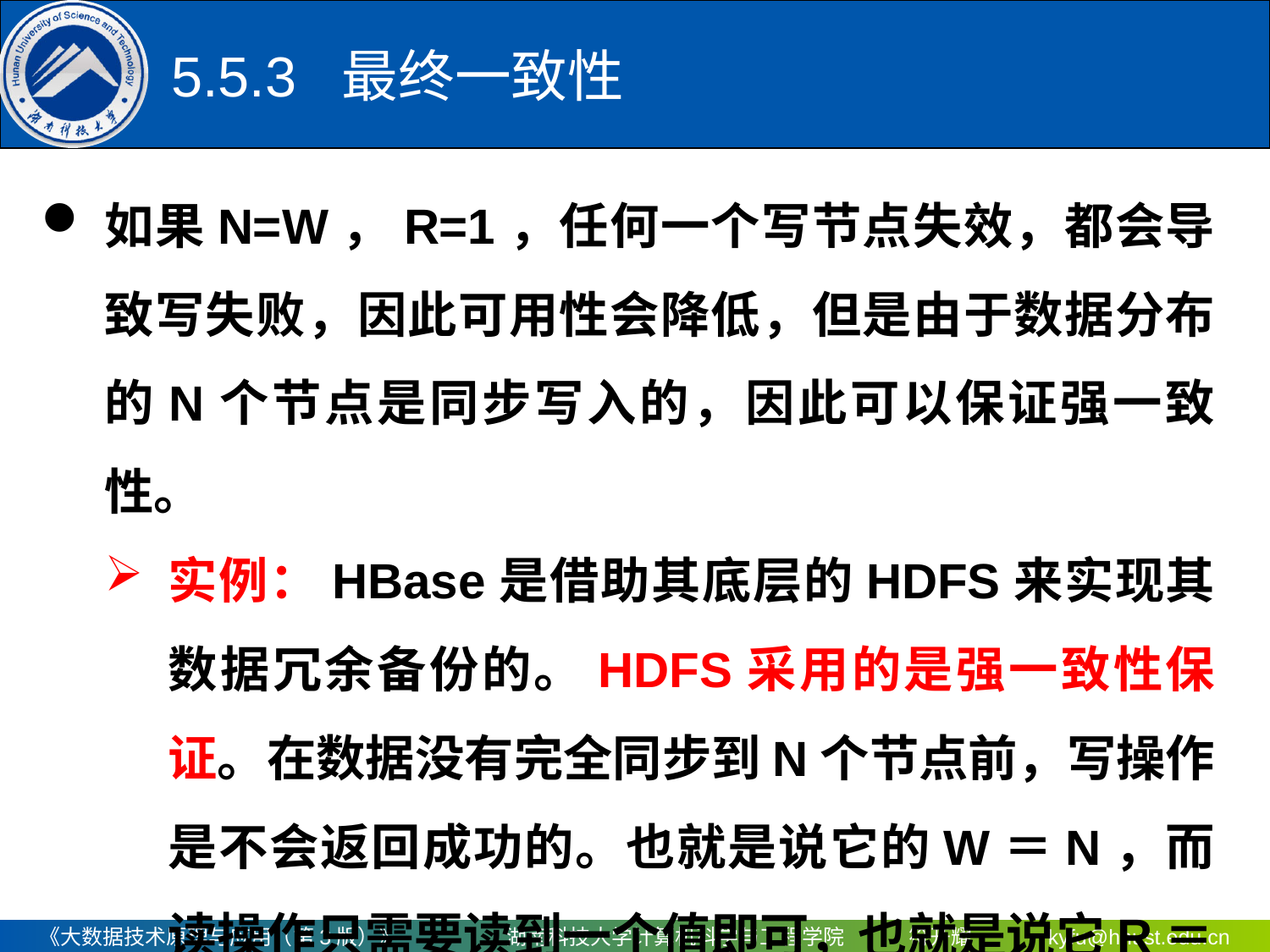

5.5.3  最终一致性
如果N=W，R=1，任何一个写节点失效，都会导致写失败，因此可用性会降低，但是由于数据分布的N个节点是同步写入的，因此可以保证强一致性。
实例：HBase是借助其底层的HDFS来实现其数据冗余备份的。HDFS采用的是强一致性保证。在数据没有完全同步到N个节点前，写操作是不会返回成功的。也就是说它的W＝N，而读操作只需要读到一个值即可，也就是说它R＝1。